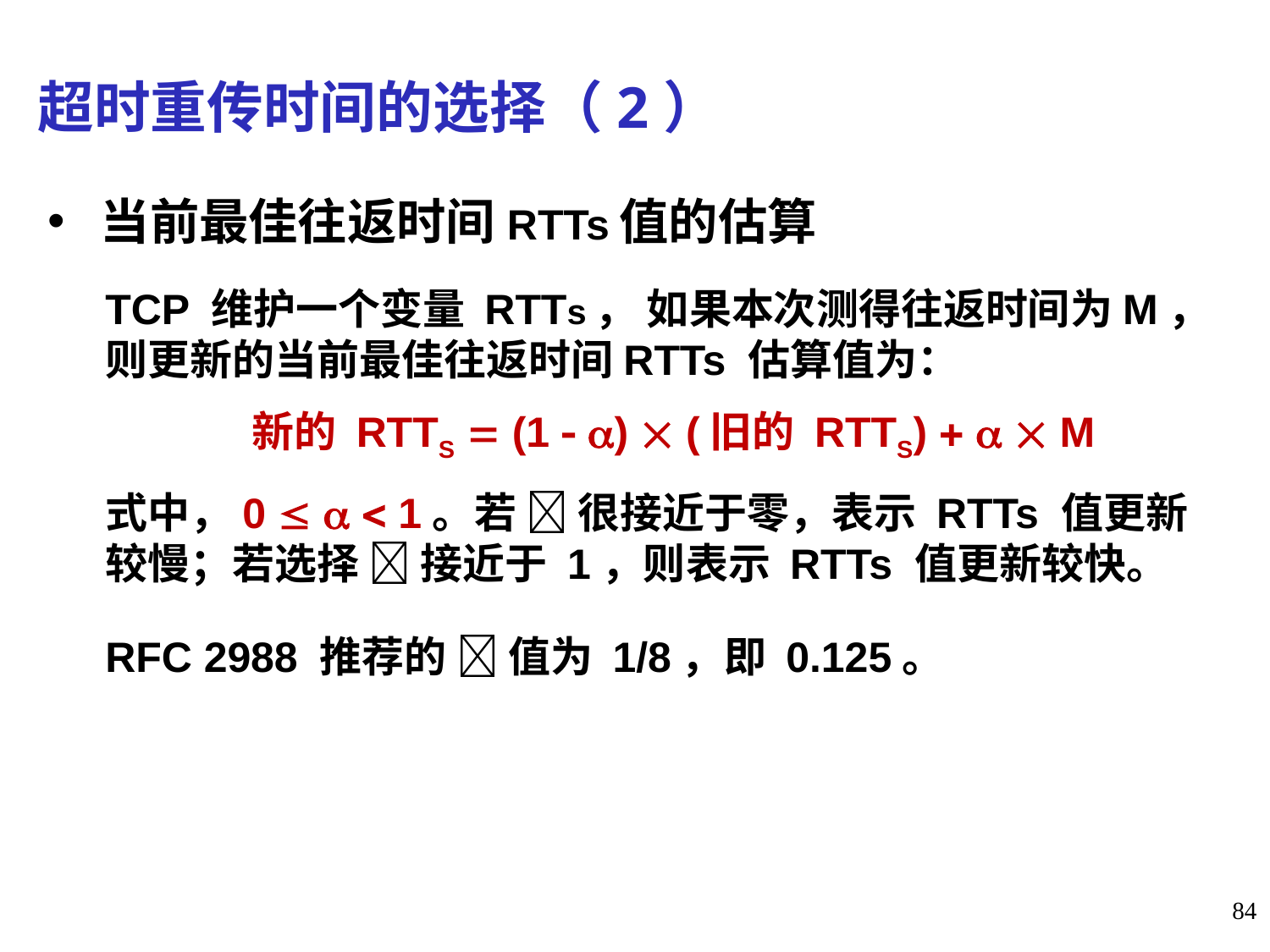

超时重传时间的选择（2）
# 当前最佳往返时间RTTs值的估算
	TCP 维护一个变量 RTTs， 如果本次测得往返时间为M，则更新的当前最佳往返时间RTTs 估算值为：
		 新的 RTTS = (1 − α) × (旧的 RTTS) + α × M
	式中，0 ≤ α < 1。若 α 很接近于零，表示 RTTs 值更新较慢；若选择 α 接近于 1，则表示 RTTs 值更新较快。
	RFC 2988 推荐的 α 值为 1/8，即 0.125。
84